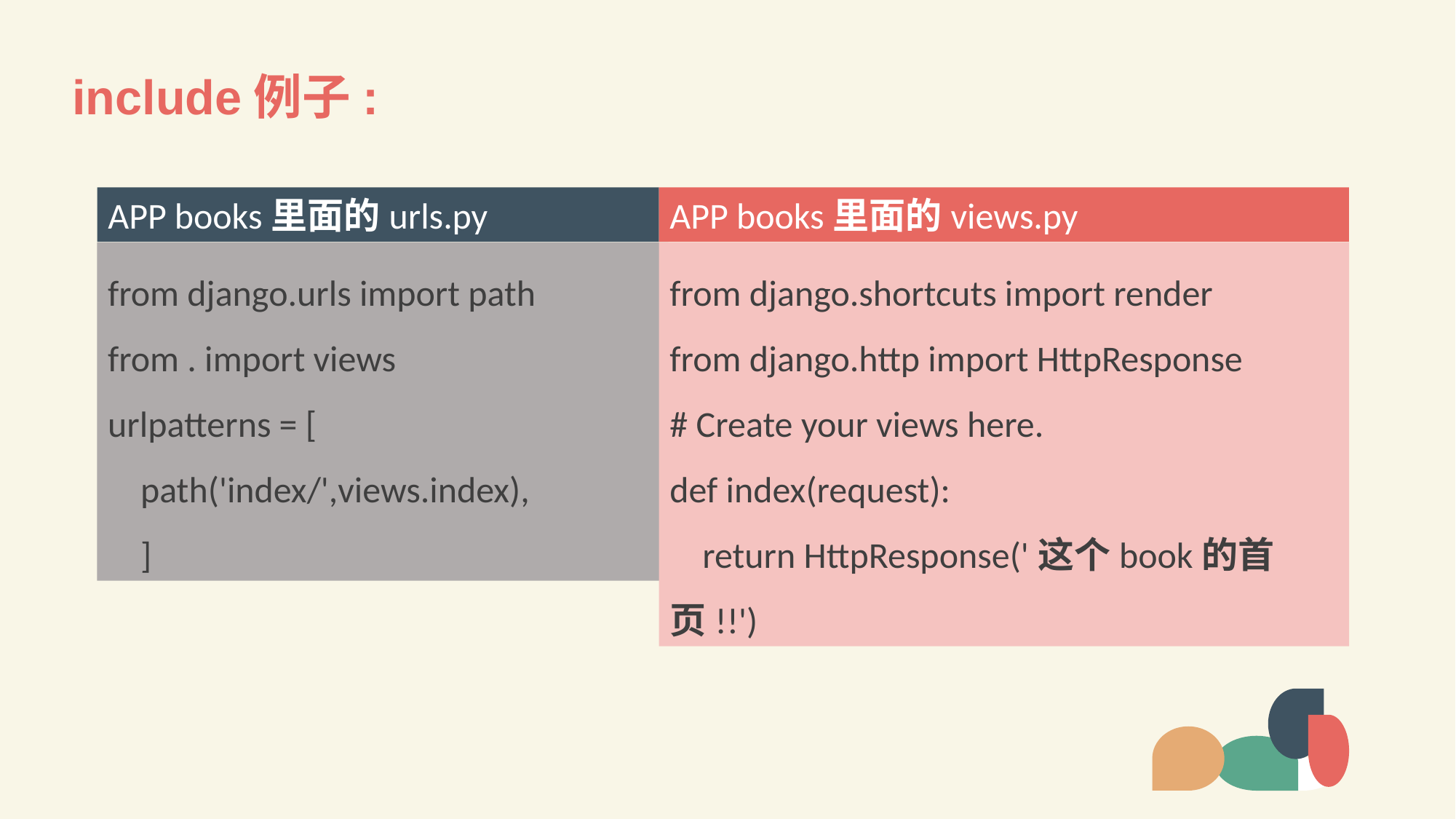

# include例子:
APP books里面的urls.py
APP books里面的views.py
from django.urls import path
from . import views
urlpatterns = [
    path('index/',views.index),
    ]
from django.shortcuts import render
from django.http import HttpResponse
# Create your views here.
def index(request):
    return HttpResponse('这个book的首页!!')

LOREM